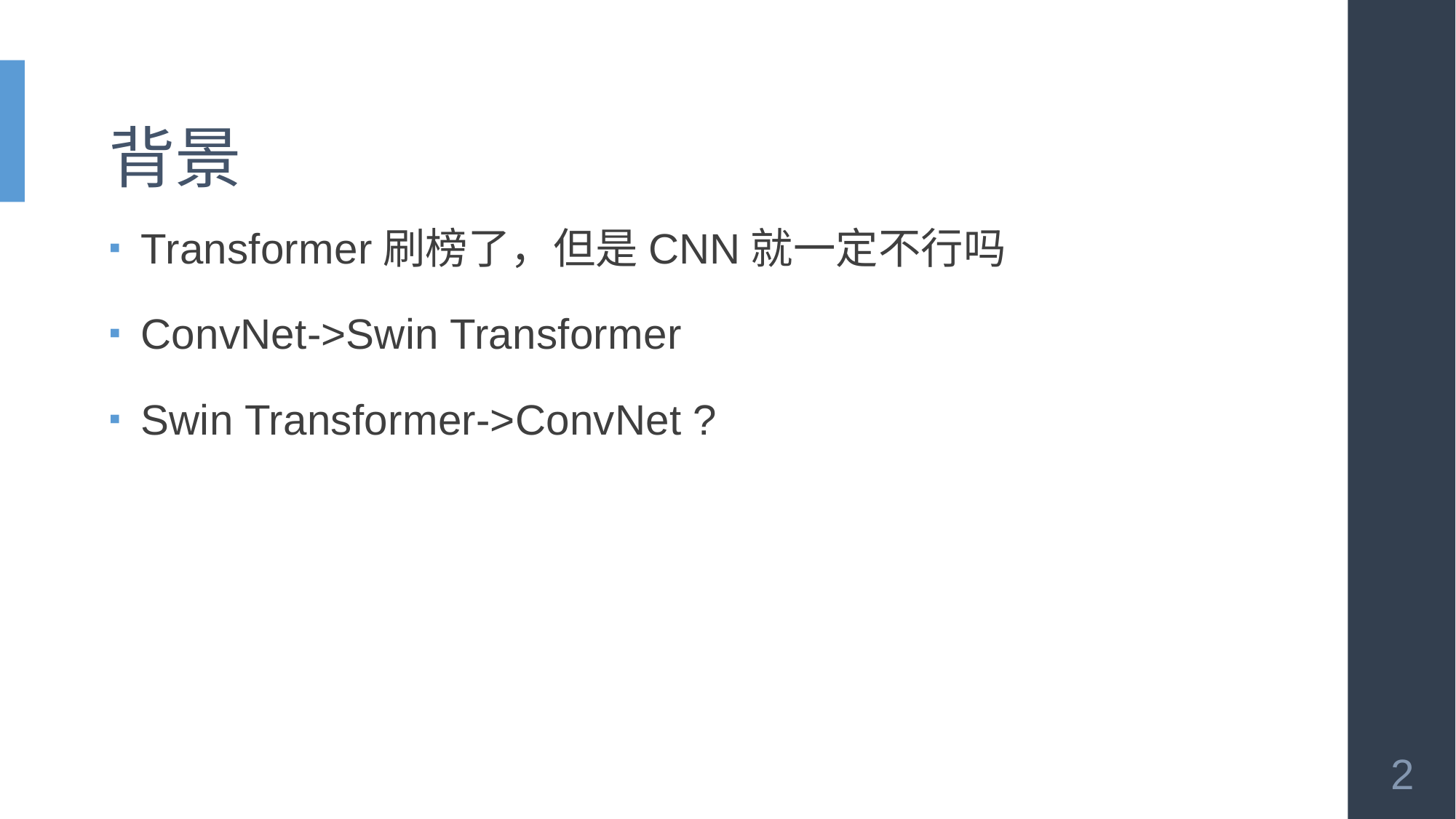

# 背景
Transformer刷榜了，但是CNN就一定不行吗
ConvNet->Swin Transformer
Swin Transformer->ConvNet ?
2